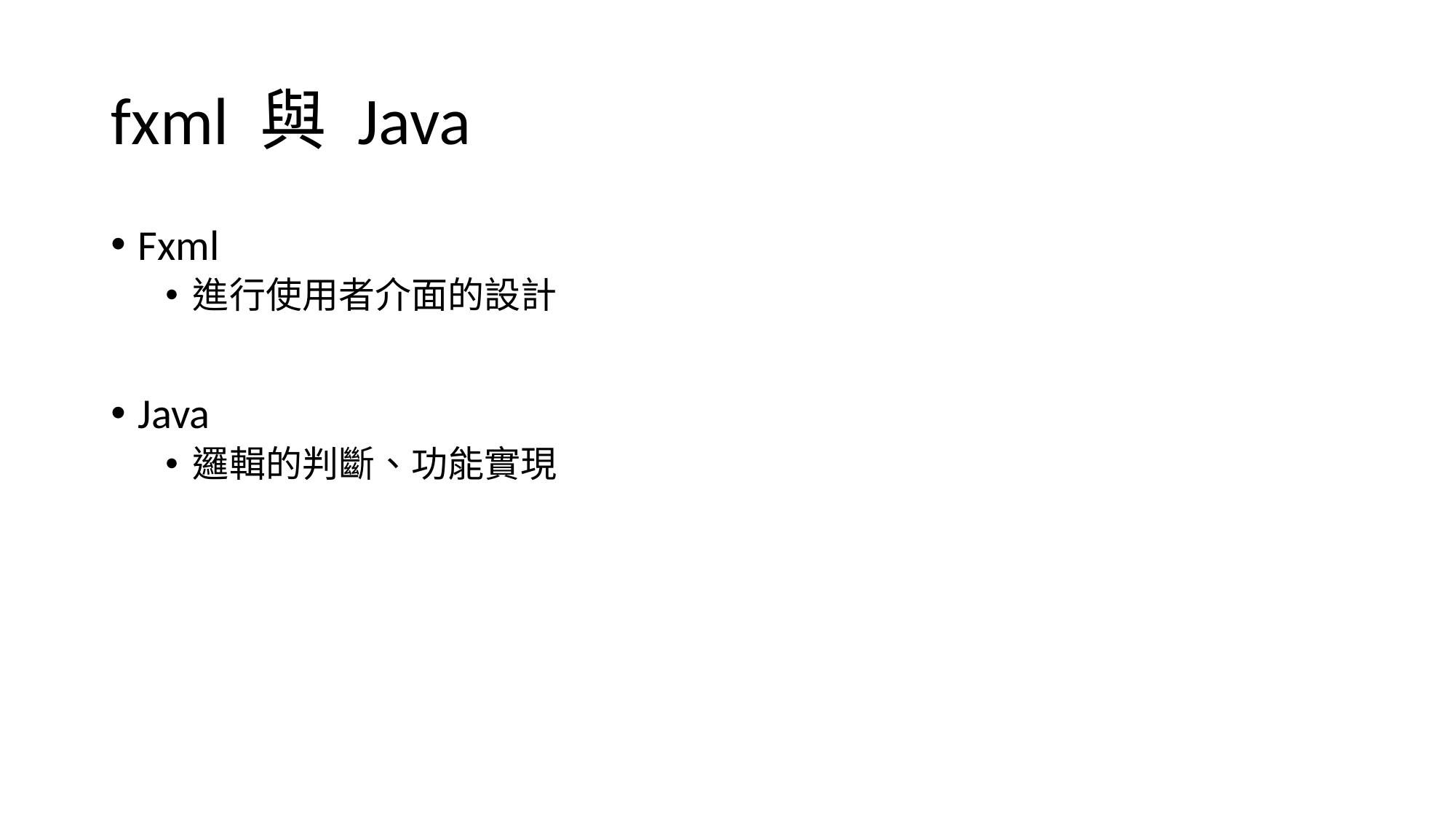

# fxml 與 Java
Fxml
進行使用者介面的設計

Java
邏輯的判斷、功能實現